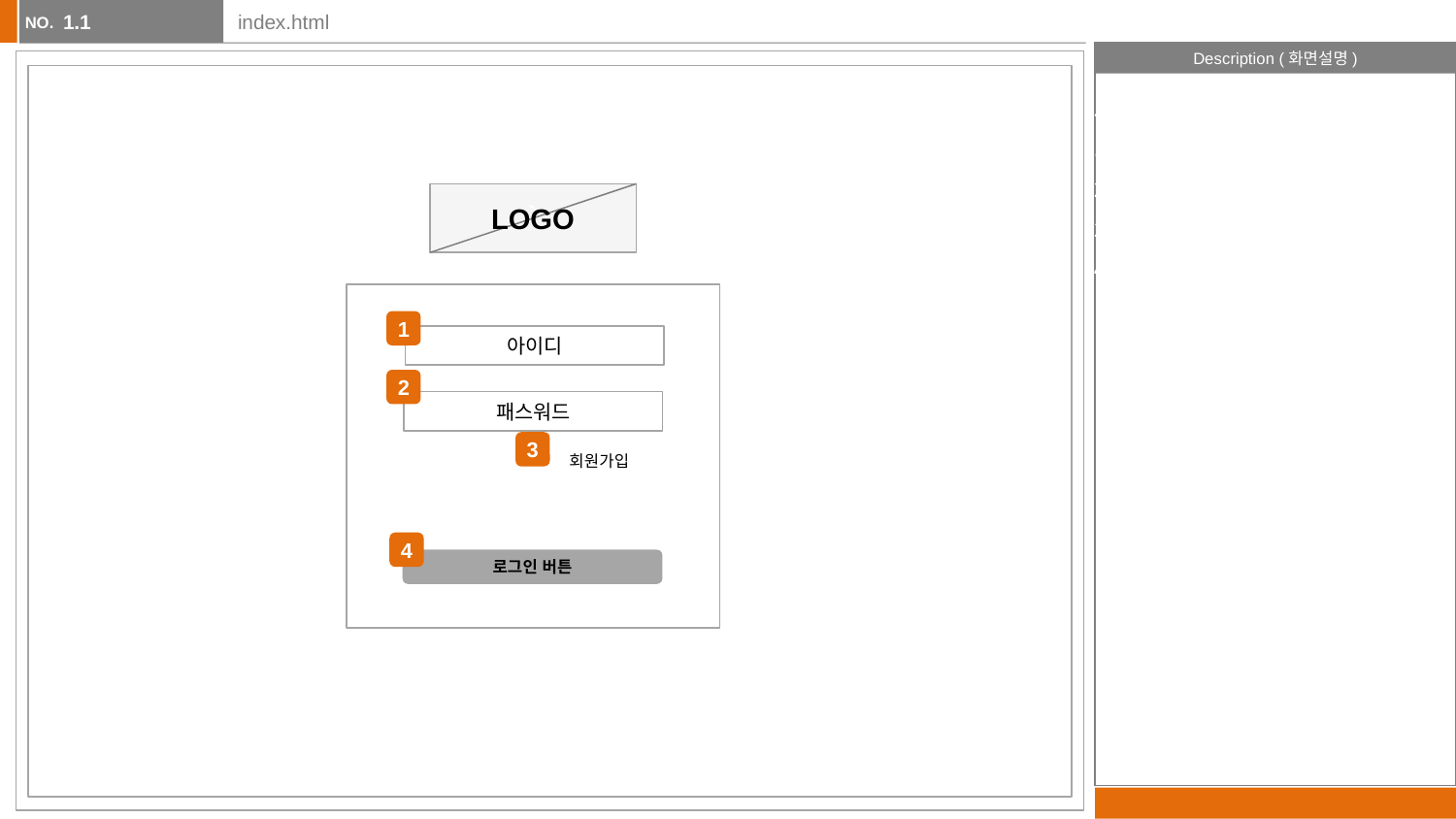

1.1
# index.html

ㅋ
로그인
아이디 입력창
패스워드 입력창
회원가입 페이지로 이동
로그인 버튼
`
LOGO

1
아이디
2
패스워드
3
회원가입
4
로그인 버튼